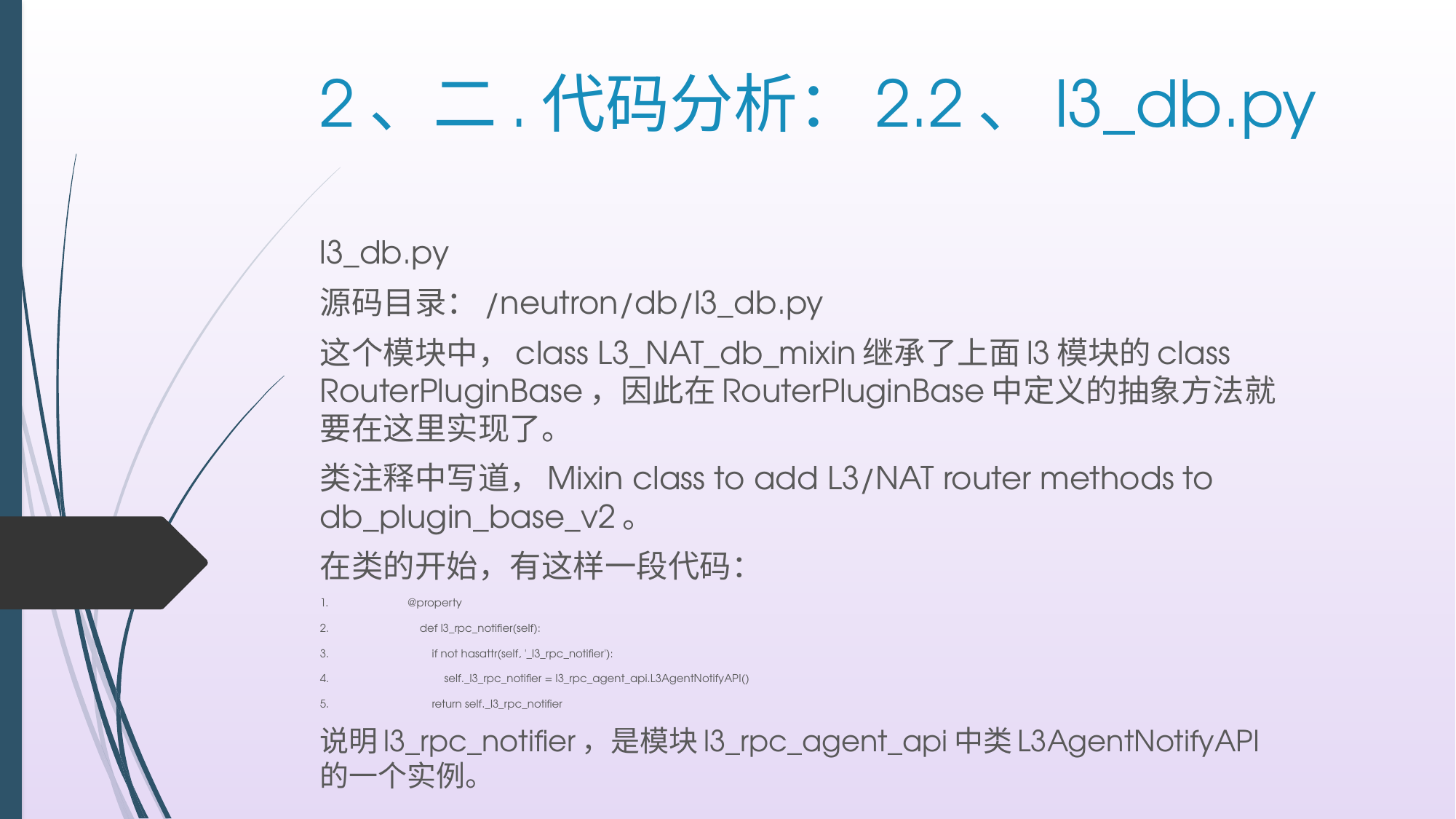

# 2、二.代码分析：2.2、l3_db.py
l3_db.py
源码目录：/neutron/db/l3_db.py
这个模块中，class L3_NAT_db_mixin继承了上面l3模块的class RouterPluginBase，因此在RouterPluginBase中定义的抽象方法就要在这里实现了。
类注释中写道，Mixin class to add L3/NAT router methods to db_plugin_base_v2。
在类的开始，有这样一段代码：
1.	@property
2.	    def l3_rpc_notifier(self):
3.	        if not hasattr(self, '_l3_rpc_notifier'):
4.	            self._l3_rpc_notifier = l3_rpc_agent_api.L3AgentNotifyAPI()
5.	        return self._l3_rpc_notifier
说明l3_rpc_notifier，是模块l3_rpc_agent_api中类L3AgentNotifyAPI的一个实例。